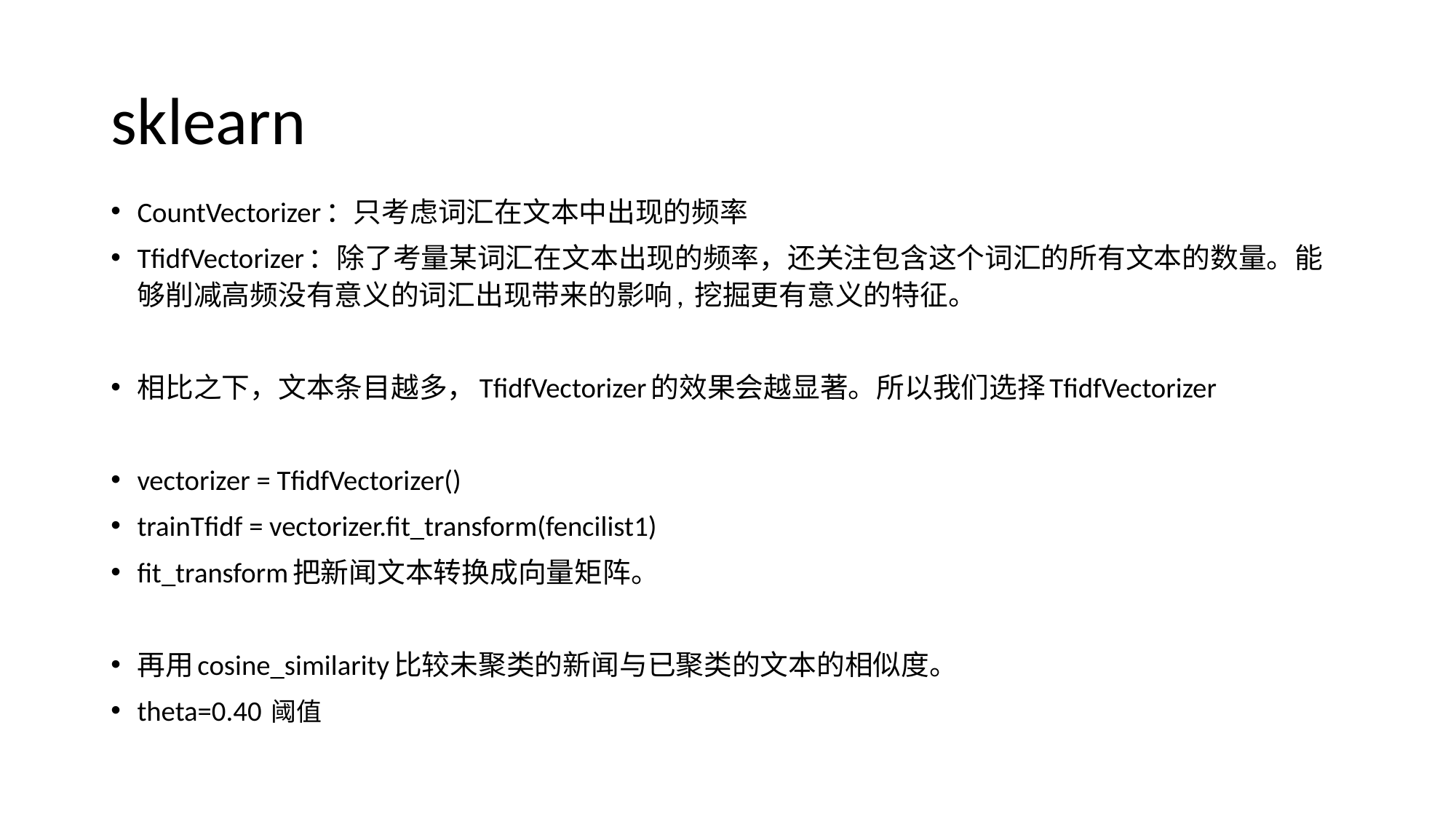

# sklearn
CountVectorizer：只考虑词汇在文本中出现的频率
TfidfVectorizer：除了考量某词汇在文本出现的频率，还关注包含这个词汇的所有文本的数量。能够削减高频没有意义的词汇出现带来的影响, 挖掘更有意义的特征。

相比之下，文本条目越多，TfidfVectorizer的效果会越显著。所以我们选择TfidfVectorizer

vectorizer = TfidfVectorizer()
trainTfidf = vectorizer.fit_transform(fencilist1)
fit_transform把新闻文本转换成向量矩阵。

再用cosine_similarity比较未聚类的新闻与已聚类的文本的相似度。
theta=0.40 阈值